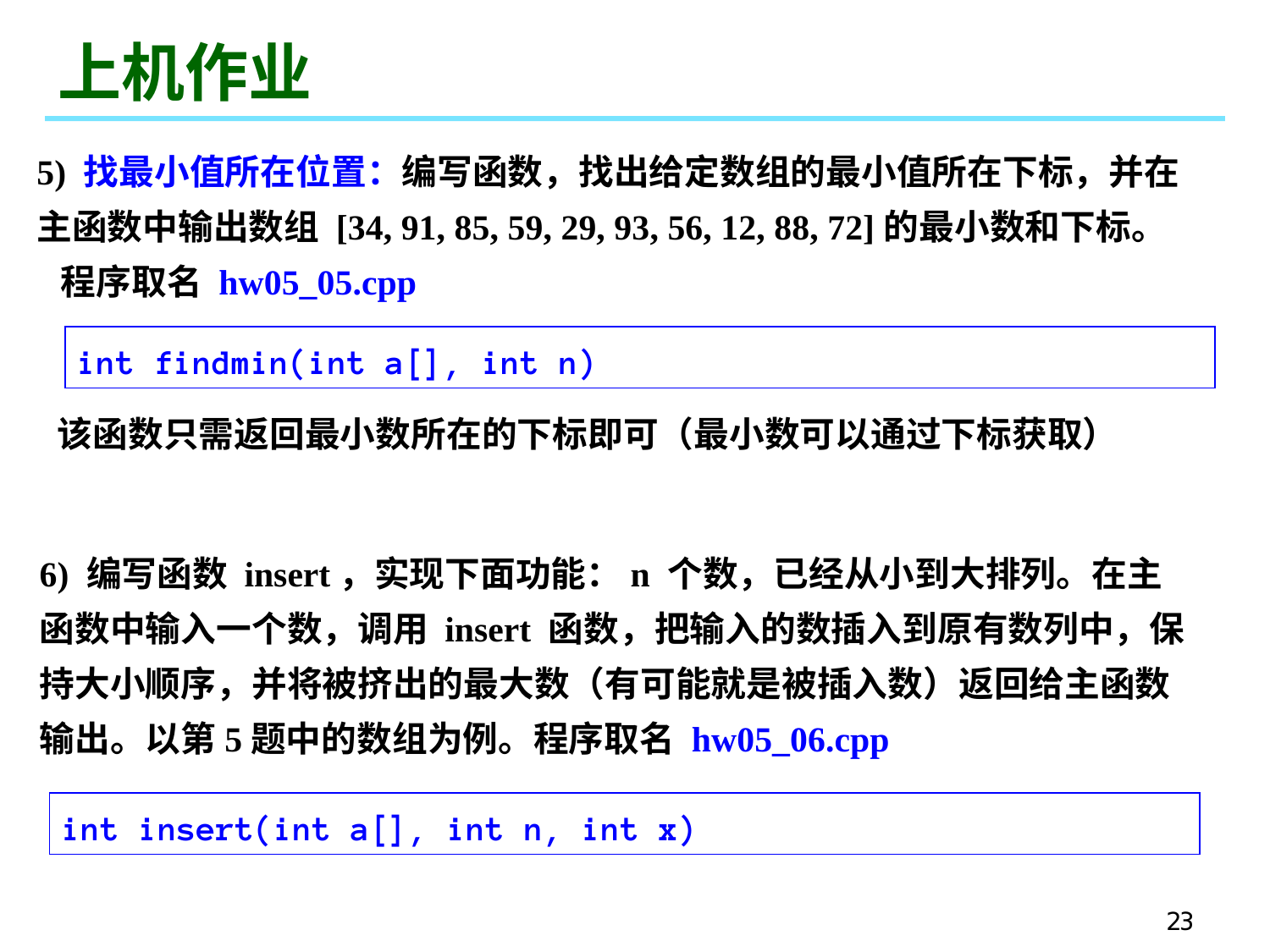

# 上机作业
5) 找最小值所在位置：编写函数，找出给定数组的最小值所在下标，并在主函数中输出数组 [34, 91, 85, 59, 29, 93, 56, 12, 88, 72]的最小数和下标。
   程序取名 hw05_05.cpp
int findmin(int a[], int n)
该函数只需返回最小数所在的下标即可（最小数可以通过下标获取）
6) 编写函数 insert，实现下面功能：n 个数，已经从小到大排列。在主函数中输入一个数，调用 insert 函数，把输入的数插入到原有数列中，保持大小顺序，并将被挤出的最大数（有可能就是被插入数）返回给主函数输出。以第5题中的数组为例。程序取名 hw05_06.cpp
int insert(int a[], int n, int x)
23